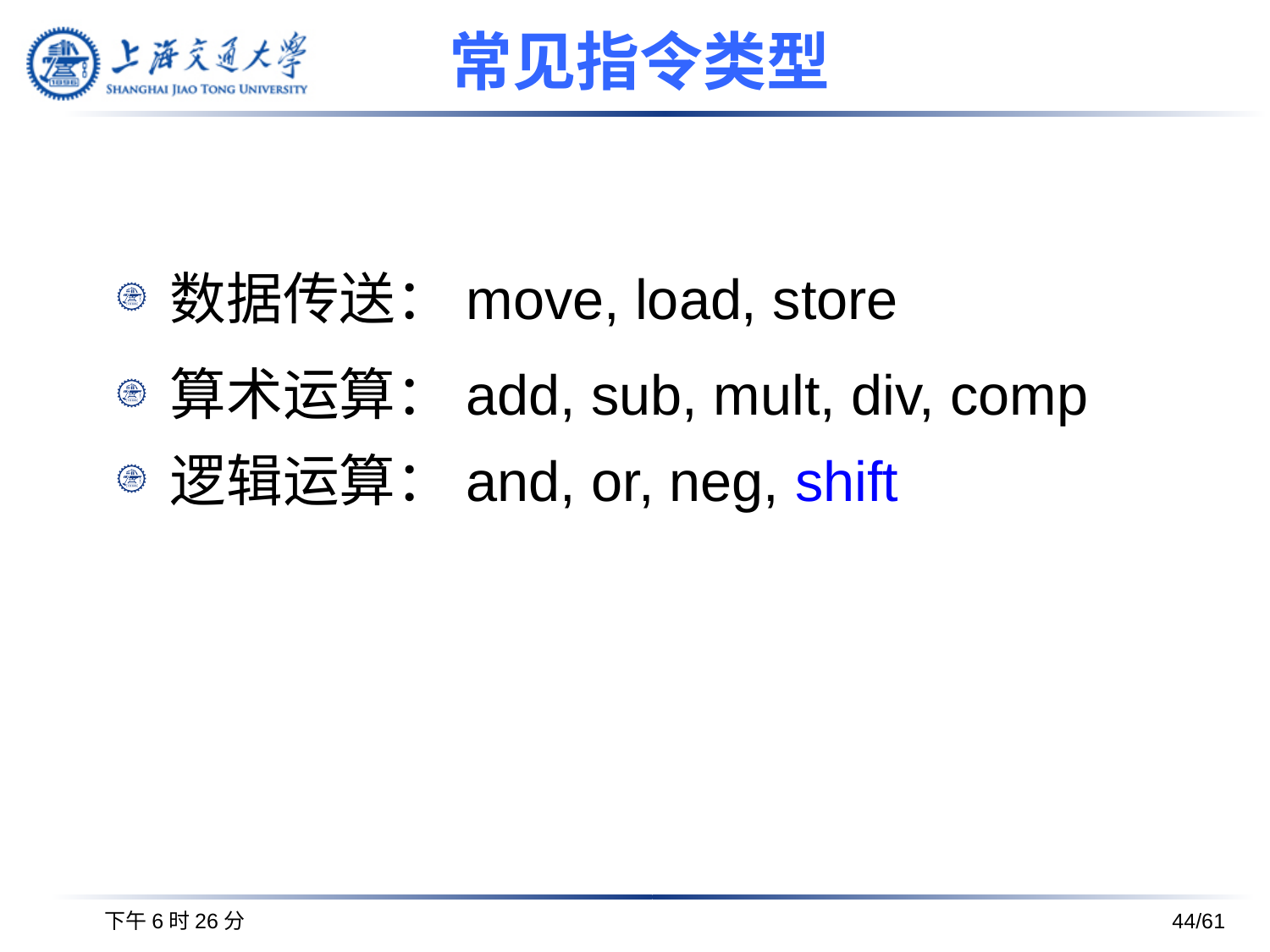

# 常见指令类型
数据传送：move, load, store
算术运算：add, sub, mult, div, comp
逻辑运算：and, or, neg, shift

下午6时26分
44/61